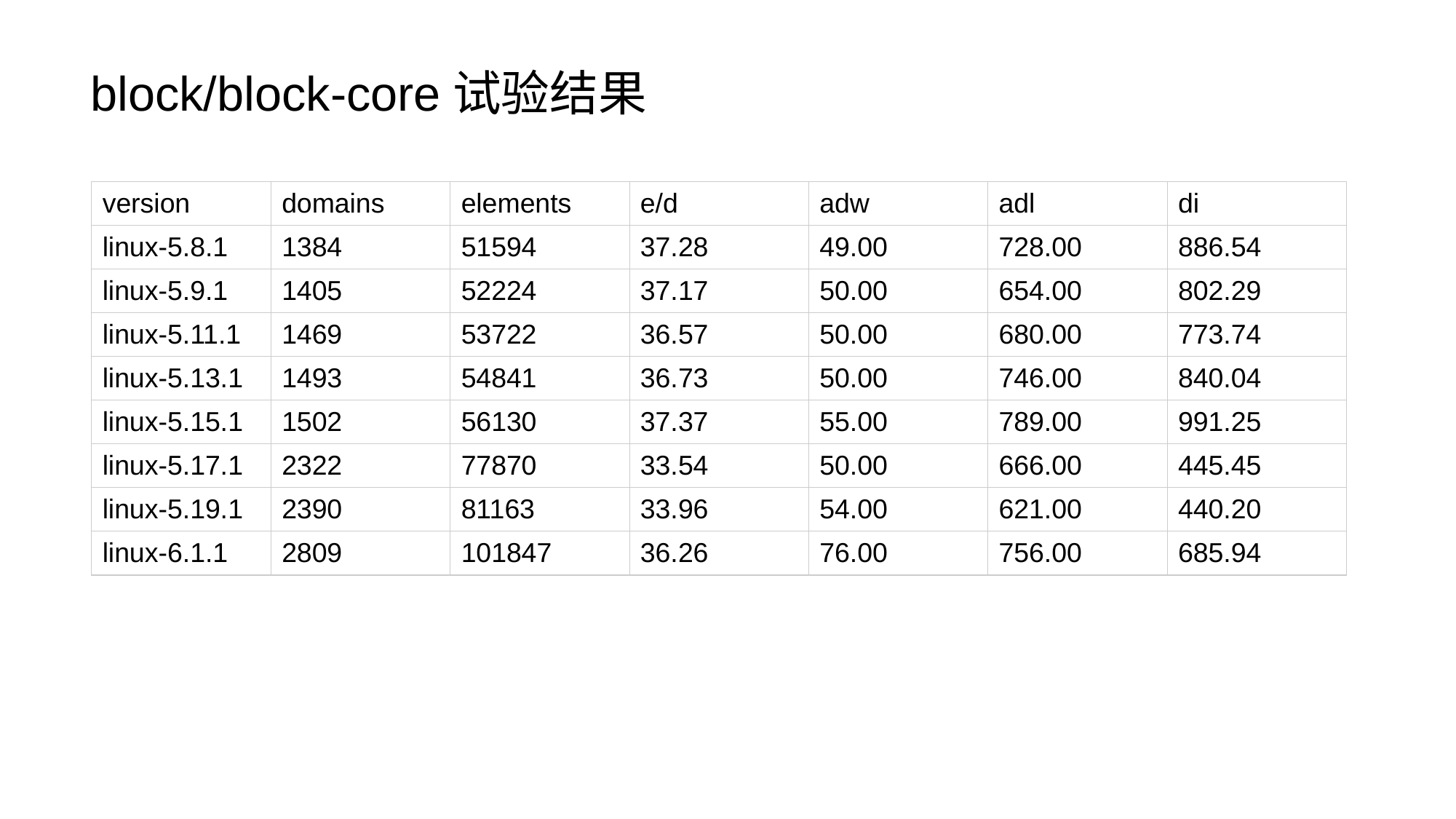

block/block-core试验结果
| version | domains | elements | e/d | adw | adl | di |
| --- | --- | --- | --- | --- | --- | --- |
| linux-5.8.1 | 1384 | 51594 | 37.28 | 49.00 | 728.00 | 886.54 |
| linux-5.9.1 | 1405 | 52224 | 37.17 | 50.00 | 654.00 | 802.29 |
| linux-5.11.1 | 1469 | 53722 | 36.57 | 50.00 | 680.00 | 773.74 |
| linux-5.13.1 | 1493 | 54841 | 36.73 | 50.00 | 746.00 | 840.04 |
| linux-5.15.1 | 1502 | 56130 | 37.37 | 55.00 | 789.00 | 991.25 |
| linux-5.17.1 | 2322 | 77870 | 33.54 | 50.00 | 666.00 | 445.45 |
| linux-5.19.1 | 2390 | 81163 | 33.96 | 54.00 | 621.00 | 440.20 |
| linux-6.1.1 | 2809 | 101847 | 36.26 | 76.00 | 756.00 | 685.94 |